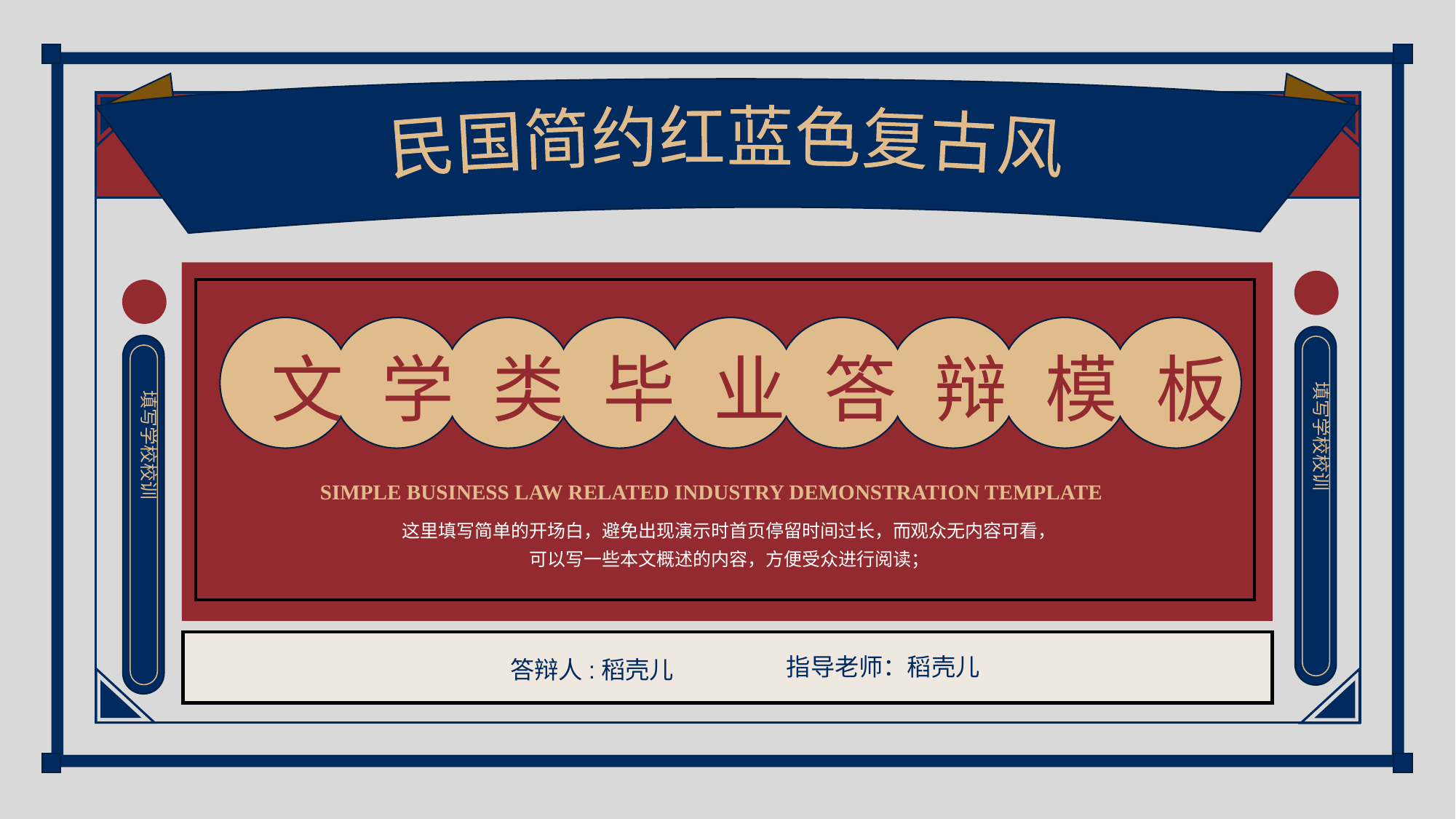

民国简约红蓝色复古风

填写学校校训

填写学校校训

文学类毕业答辩模板
SIMPLE BUSINESS LAW RELATED INDUSTRY DEMONSTRATION TEMPLATE
这里填写简单的开场白，避免出现演示时首页停留时间过长，而观众无内容可看，可以写一些本文概述的内容，方便受众进行阅读；

指导老师：稻壳儿
答辩人:稻壳儿